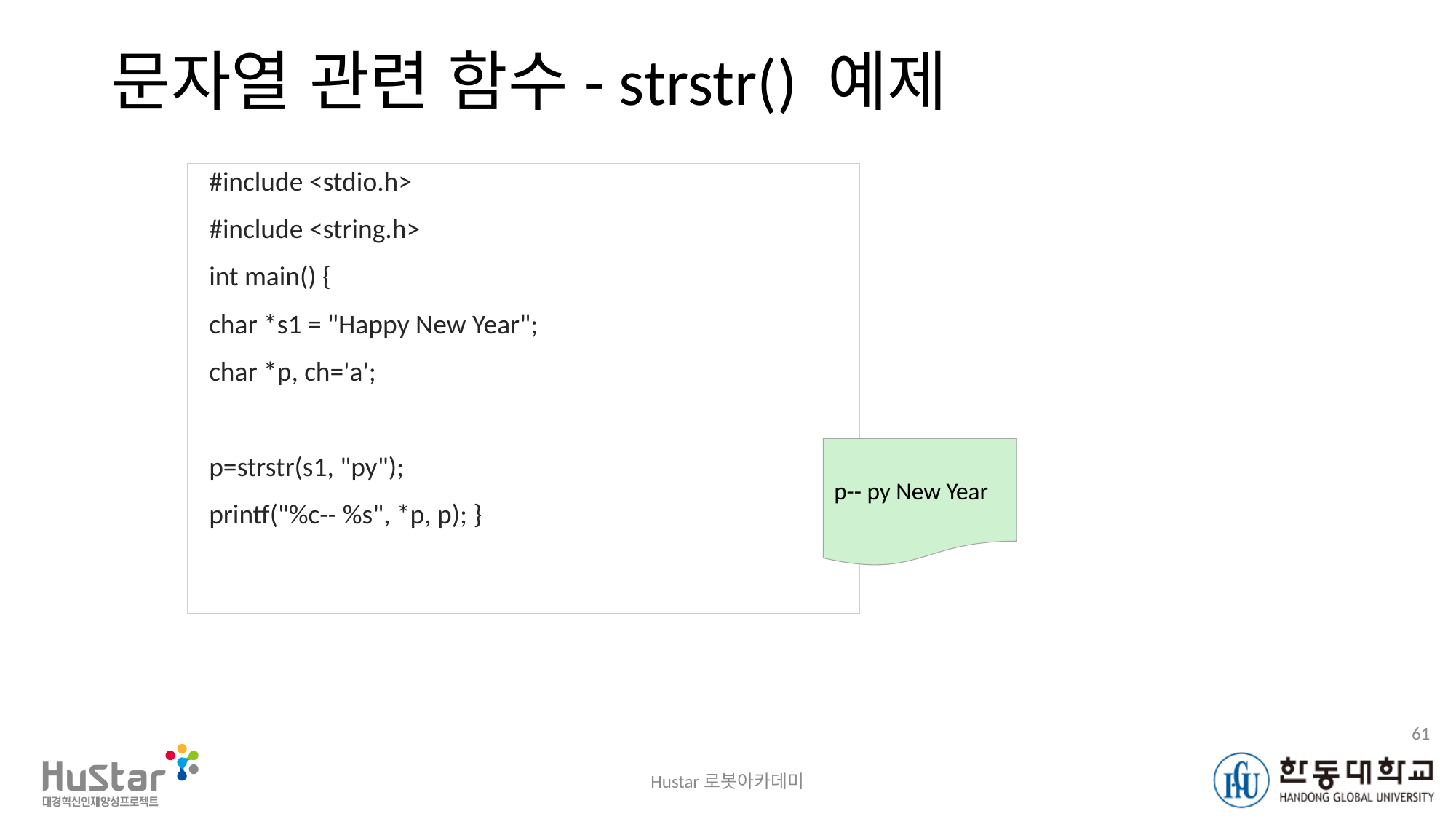

# 문자열 관련 함수- strstr() 예제

#include <stdio.h>
#include <string.h>
int main() {
char *s1 = "Happy New Year";
char *p, ch='a';

p=strstr(s1, "py");
printf("%c-- %s", *p, p); }
p-- py New Year
61
Hustar로봇아카데미